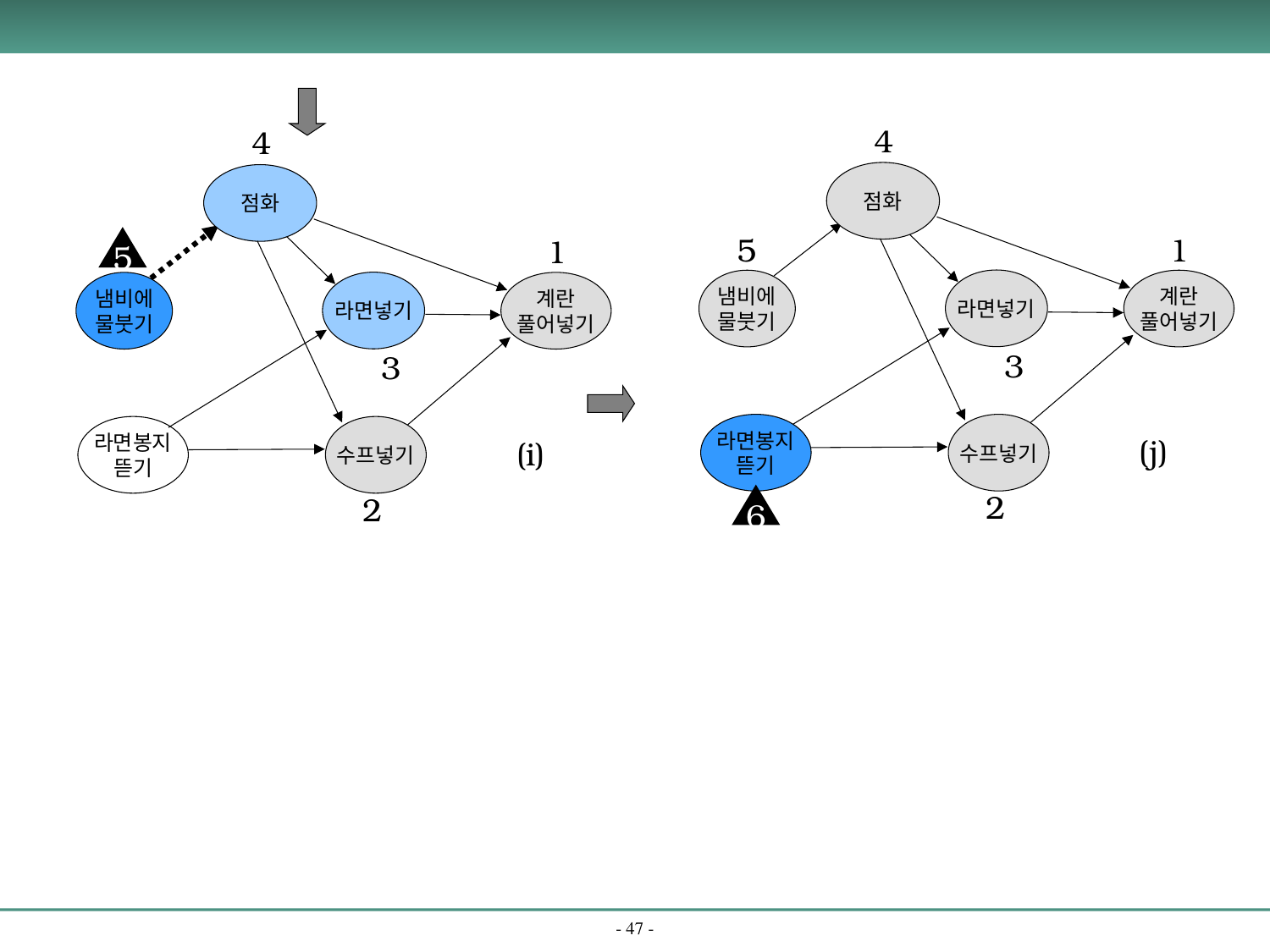

4
4
점화
점화

1
5

1
5

라면넣기
냄비에
물붓기
계란
풀어넣기
라면넣기
냄비에
물붓기
계란
풀어넣기

3
3

라면봉지
뜯기
수프넣기
라면봉지
뜯기
수프넣기
(j)
(i)

2
2
6